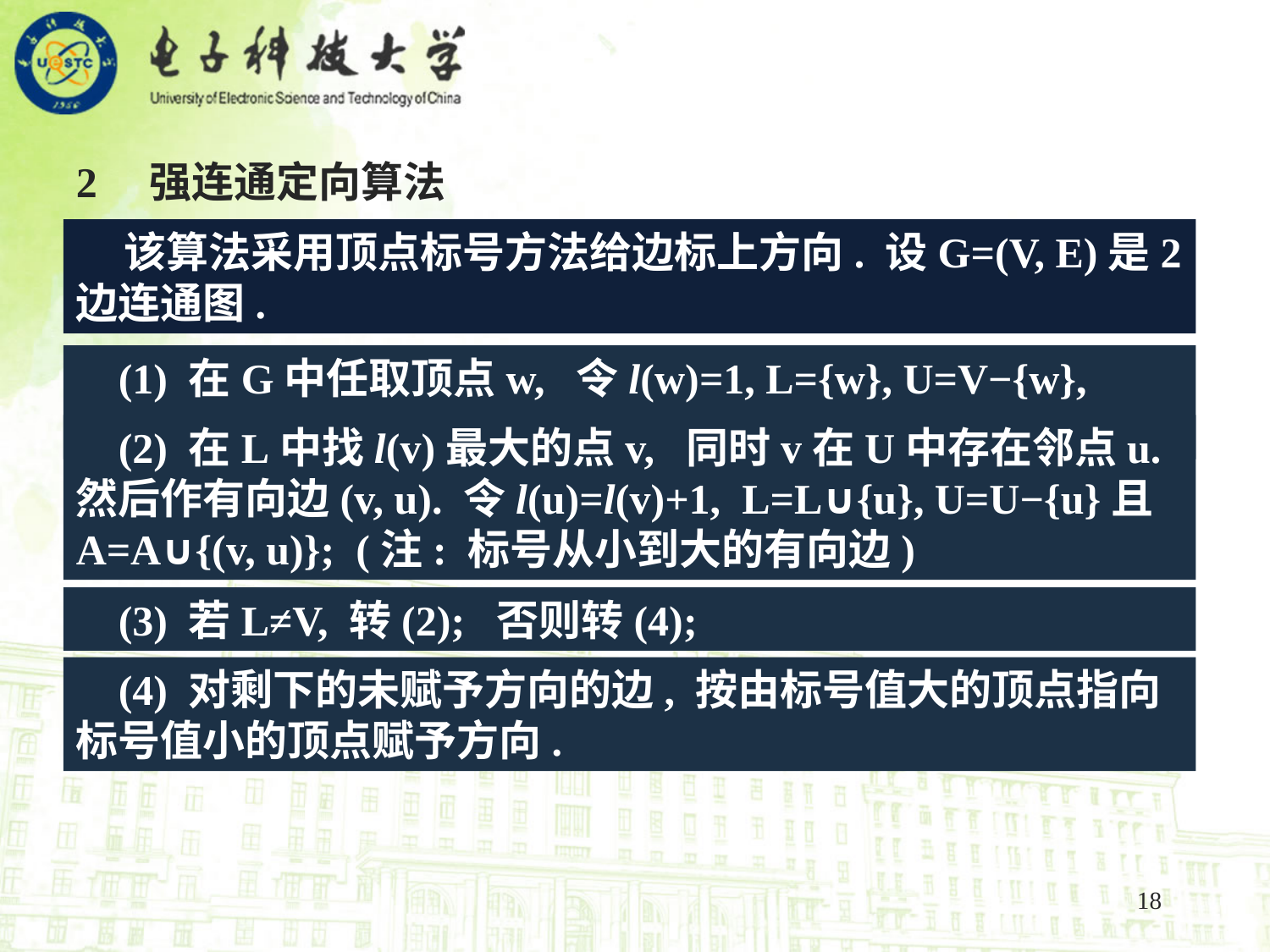

2    强连通定向算法
    该算法采用顶点标号方法给边标上方向. 设G=(V, E)是2边连通图.
    (1) 在G中任取顶点w,  令l(w)=1, L={w}, U=V−{w}, A=Φ;
    (2) 在L中找l(v)最大的点v,  同时v在U中存在邻点u. 然后作有向边(v, u). 令l(u)=l(v)+1,  L=L∪{u}, U=U−{u}且A=A∪{(v, u)};  (注: 标号从小到大的有向边)
    (3) 若L≠V, 转(2);  否则转(4);
    (4) 对剩下的未赋予方向的边, 按由标号值大的顶点指向标号值小的顶点赋予方向.
18